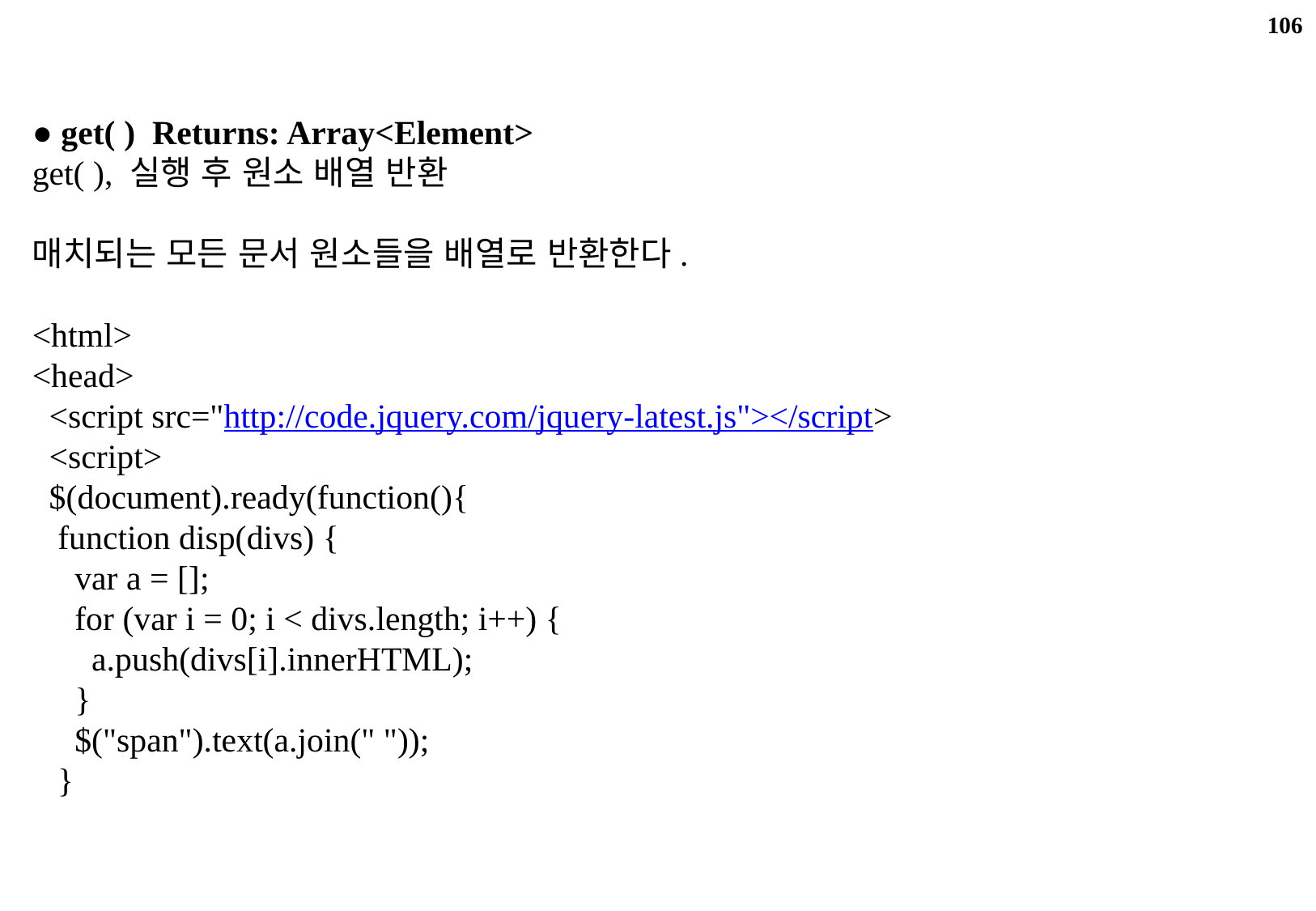

106
JQuery
● get( )  Returns: Array<Element>
get( ), 실행 후 원소 배열 반환
매치되는 모든 문서 원소들을 배열로 반환한다.
<html>
<head>
  <script src="http://code.jquery.com/jquery-latest.js"></script>
  <script>
  $(document).ready(function(){
   function disp(divs) {
     var a = [];
     for (var i = 0; i < divs.length; i++) {
       a.push(divs[i].innerHTML);
     }
     $("span").text(a.join(" "));
   }